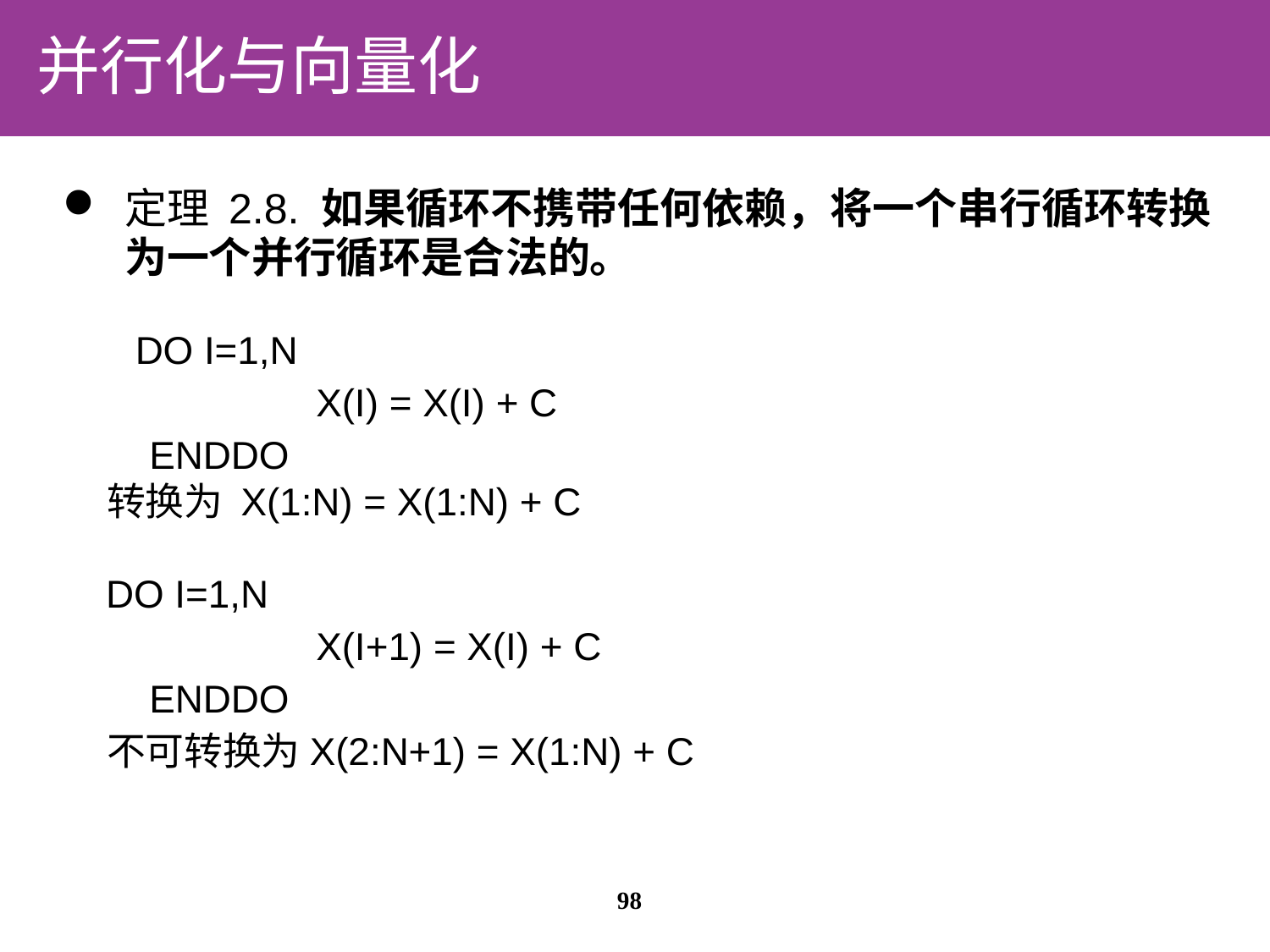

# 并行化与向量化
定理 2.8. 如果循环不携带任何依赖，将一个串行循环转换为一个并行循环是合法的。
 DO I=1,N
		X(I) = X(I) + C
ENDDO
    转换为 X(1:N) = X(1:N) + C

    DO I=1,N
		X(I+1) = X(I) + C
ENDDO
    不可转换为X(2:N+1) = X(1:N) + C
98